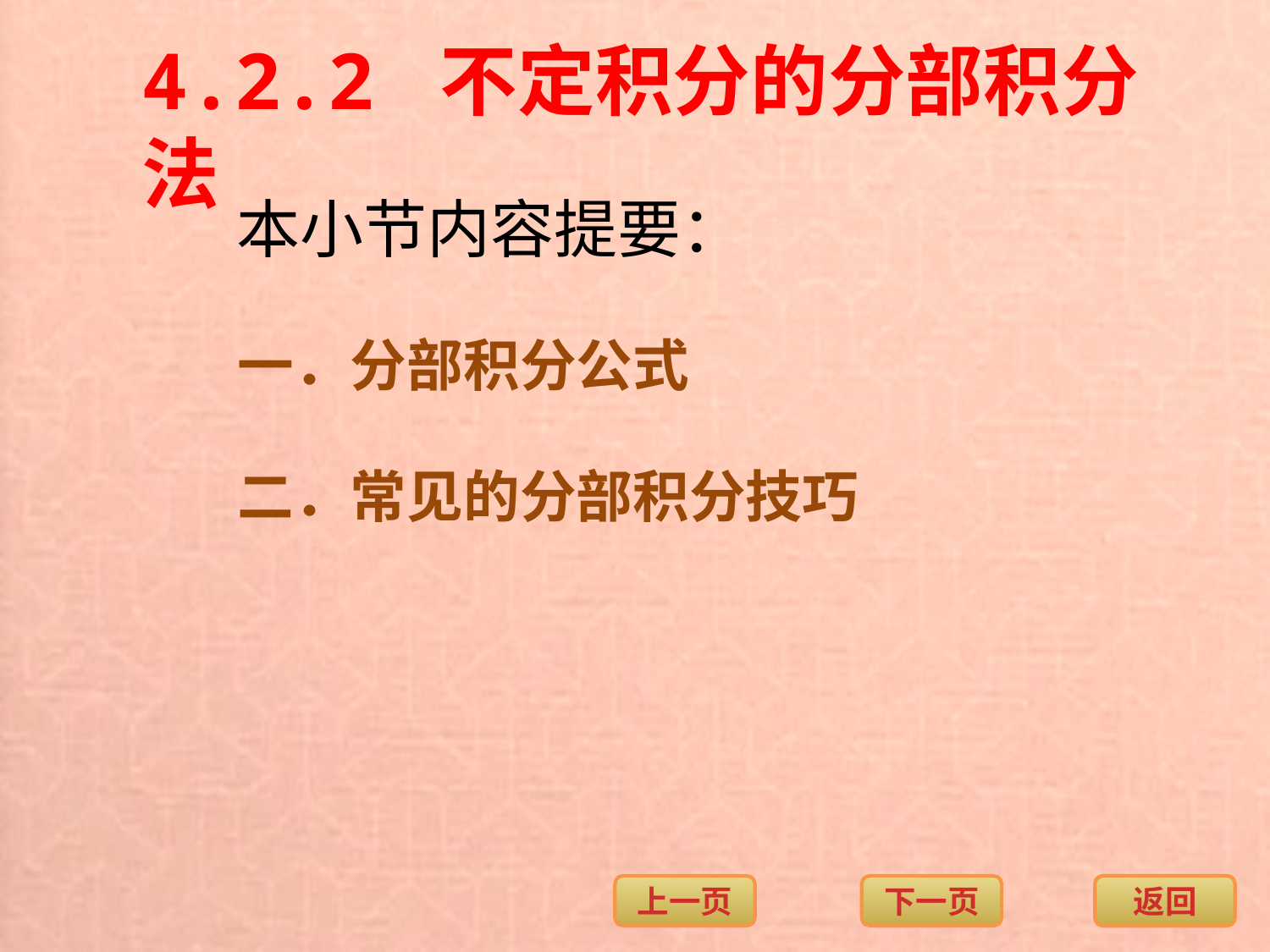

4.2.2 不定积分的分部积分法
本小节内容提要：
一．分部积分公式
二．常见的分部积分技巧
返回